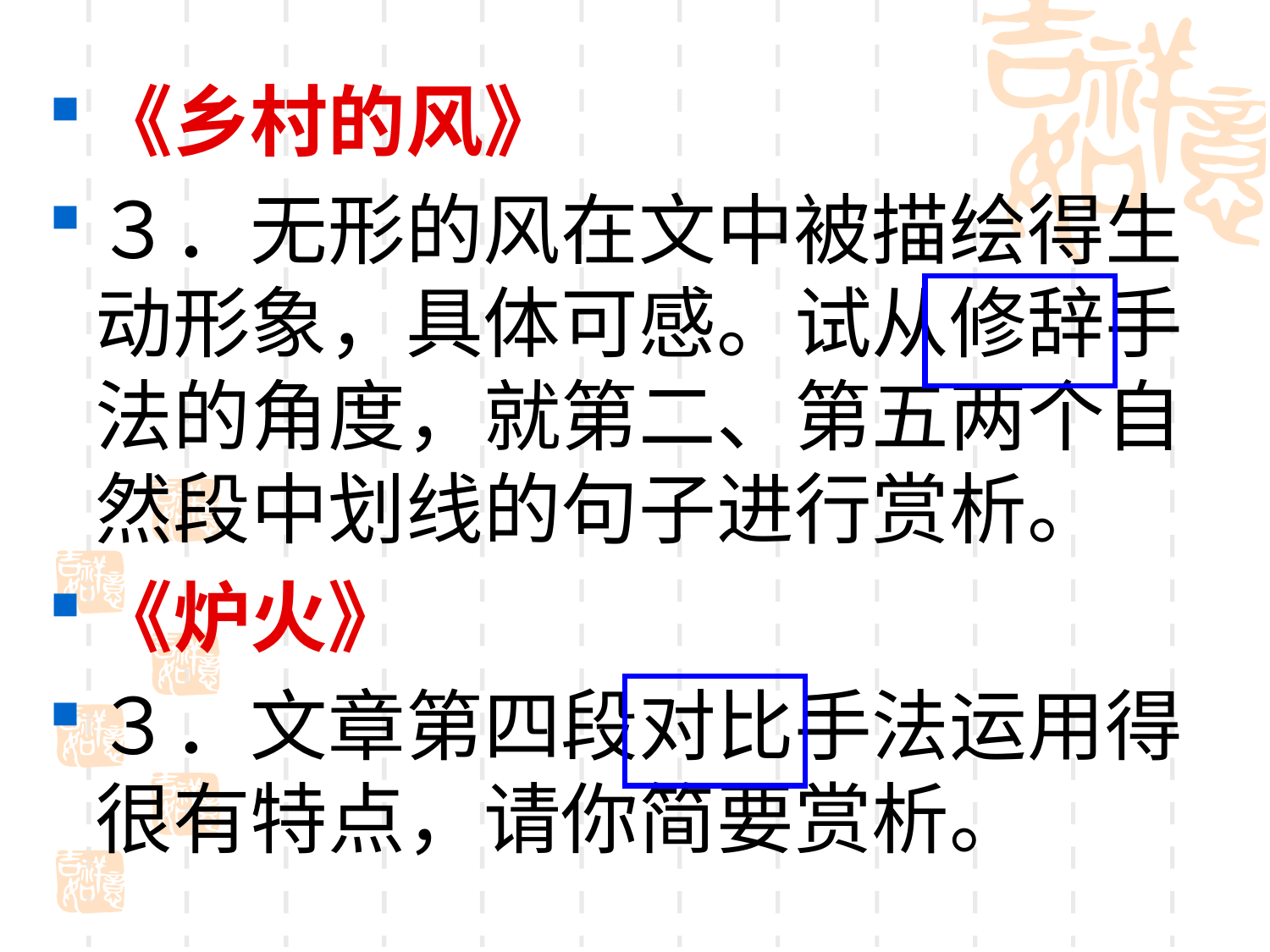

《乡村的风》
３．无形的风在文中被描绘得生动形象，具体可感。试从修辞手法的角度，就第二、第五两个自然段中划线的句子进行赏析。
《炉火》
３．文章第四段对比手法运用得很有特点，请你简要赏析。